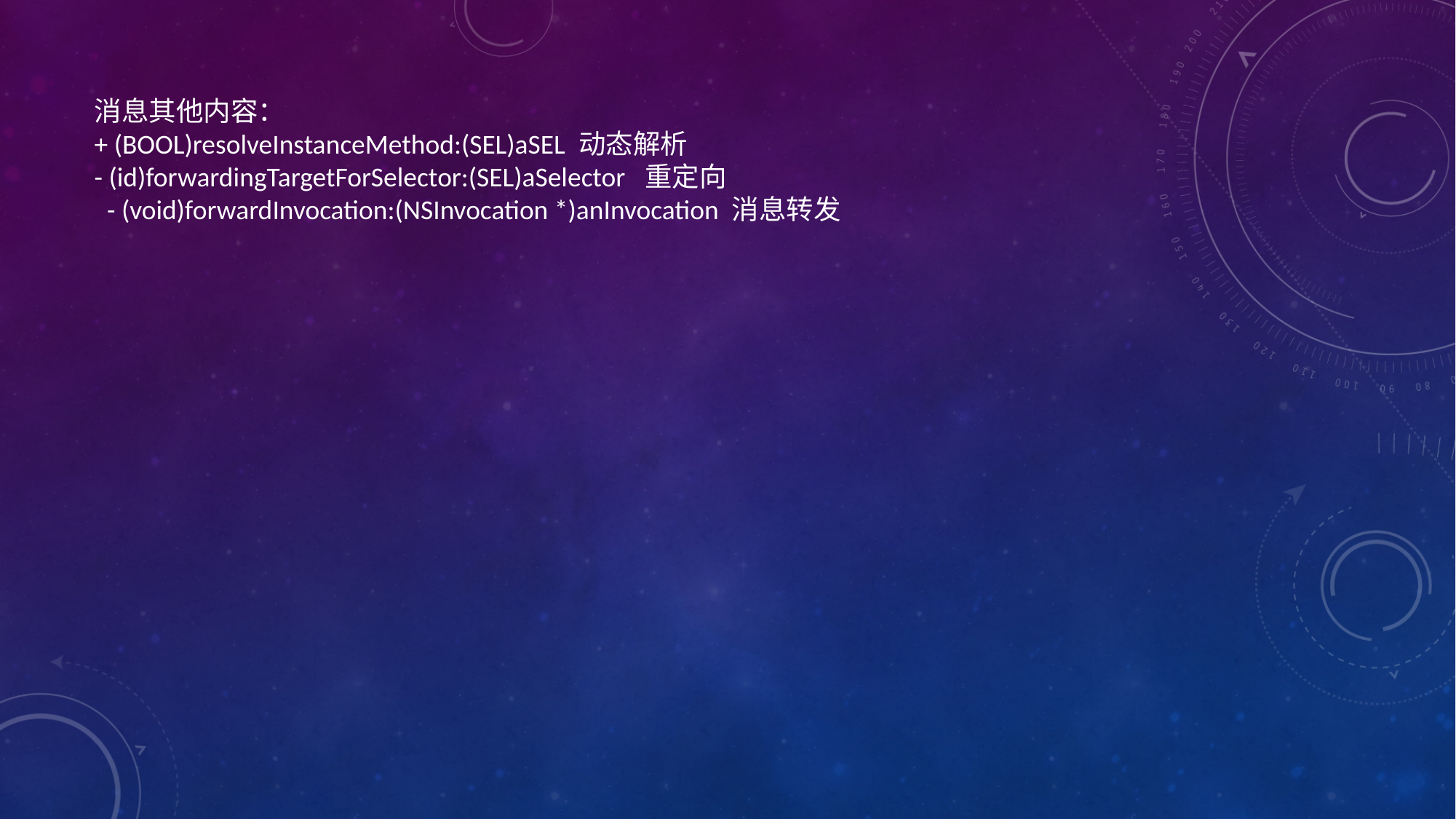

消息其他内容：
+ (BOOL)resolveInstanceMethod:(SEL)aSEL 动态解析
- (id)forwardingTargetForSelector:(SEL)aSelector  重定向
 - (void)forwardInvocation:(NSInvocation *)anInvocation 消息转发